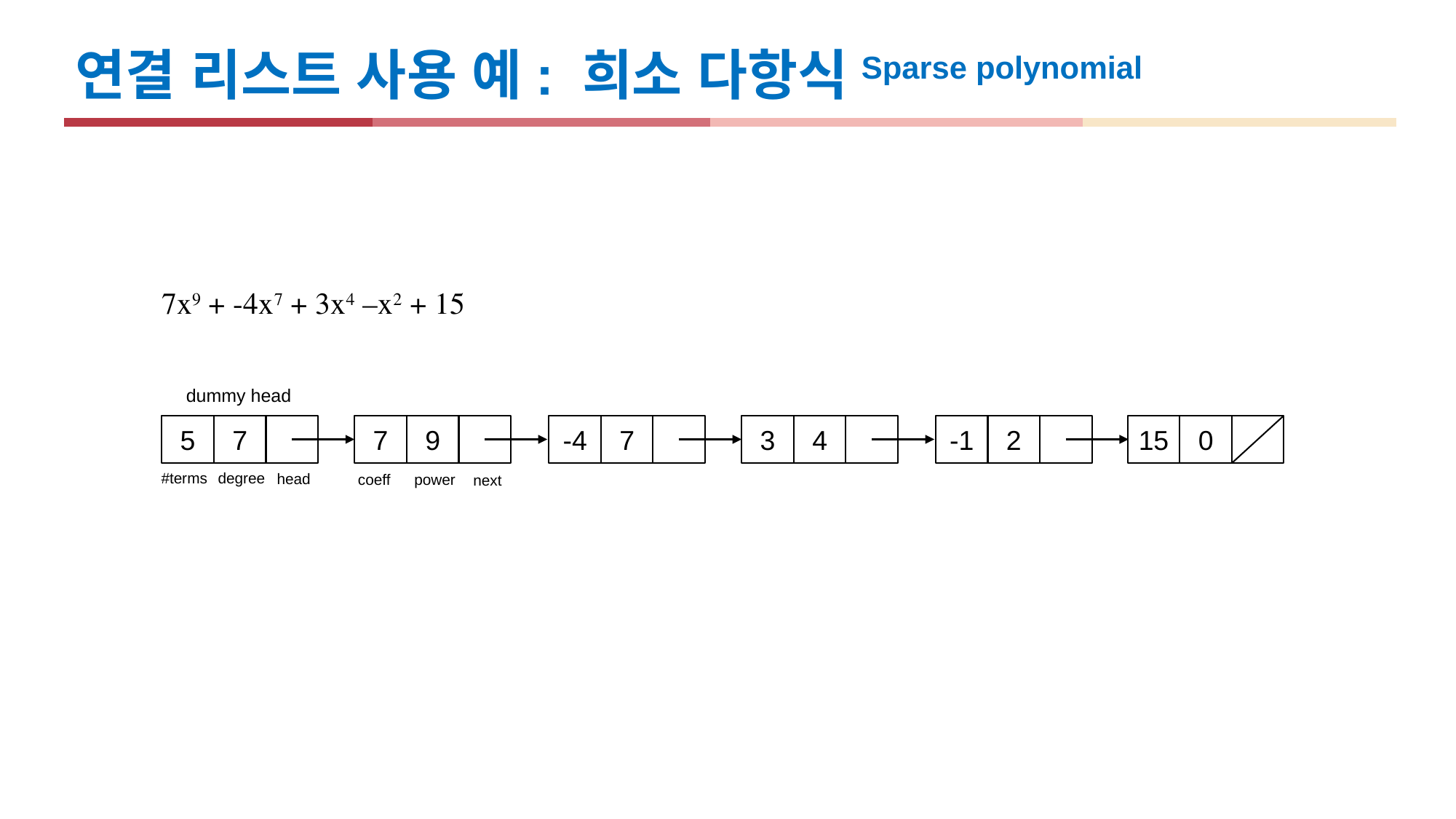

연결 리스트 사용 예: 희소 다항식Sparse polynomial
7x9 + -4x7 + 3x4 –x2 + 15
dummy head

0

15
2

-1
4

3
7

-4
9

7
7
5
#terms
degree
head
coeff
power
next